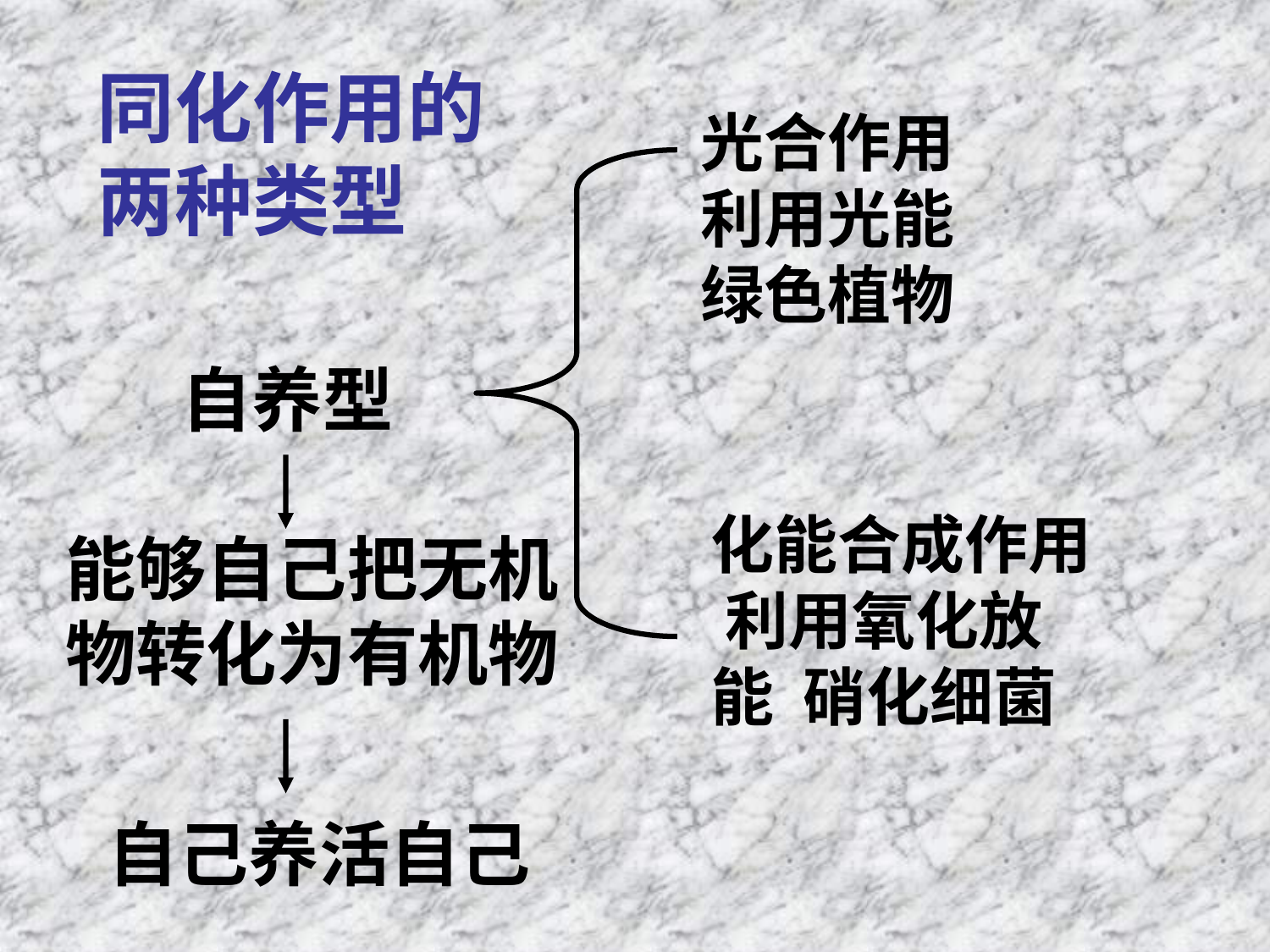

同化作用的两种类型
光合作用  利用光能  绿色植物

自养型

化能合成作用  利用氧化放能  硝化细菌
能够自己把无机物转化为有机物

自己养活自己